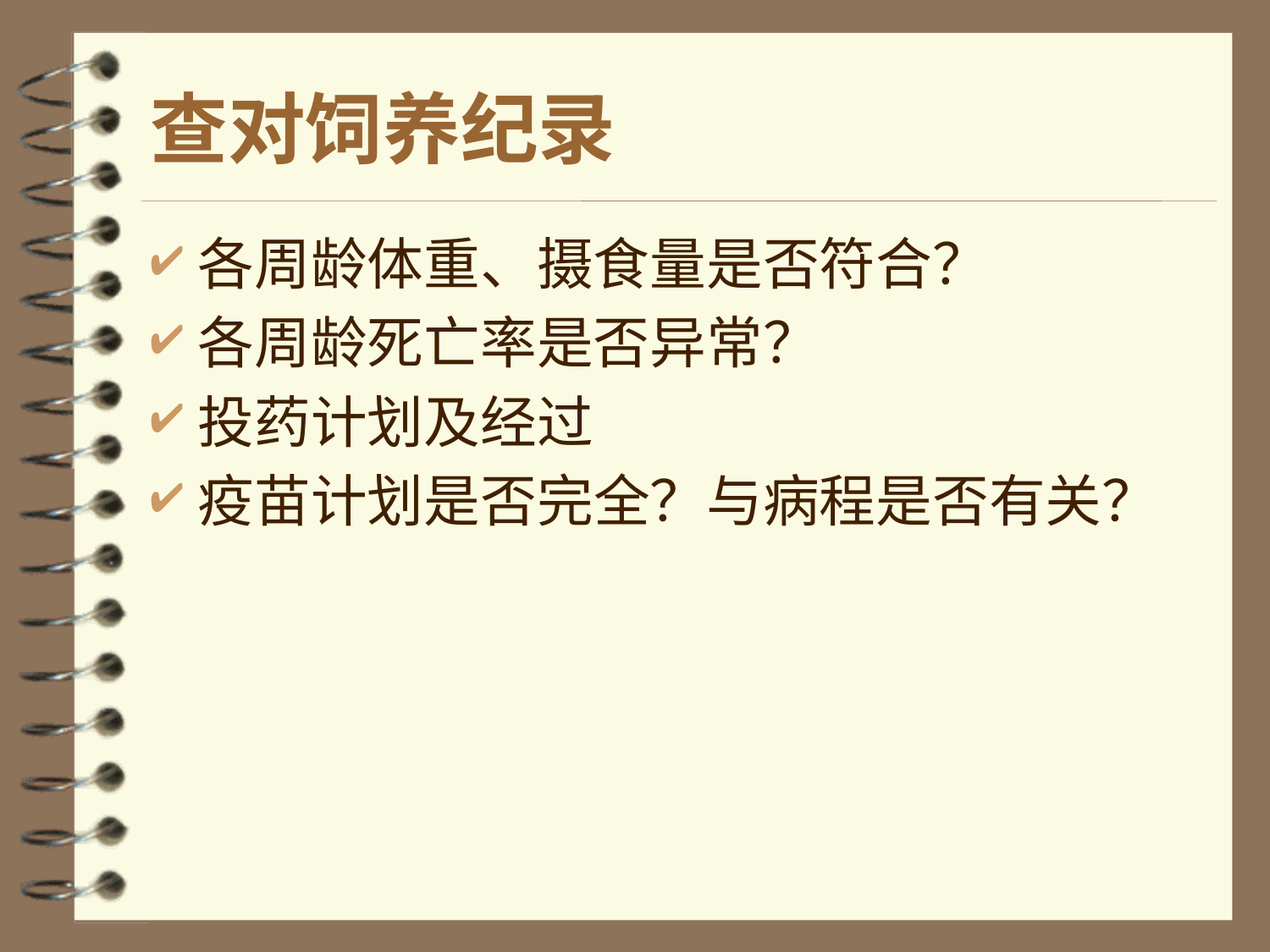

# 查对饲养纪录
各周龄体重、摄食量是否符合？
各周龄死亡率是否异常？
投药计划及经过
疫苗计划是否完全？与病程是否有关？